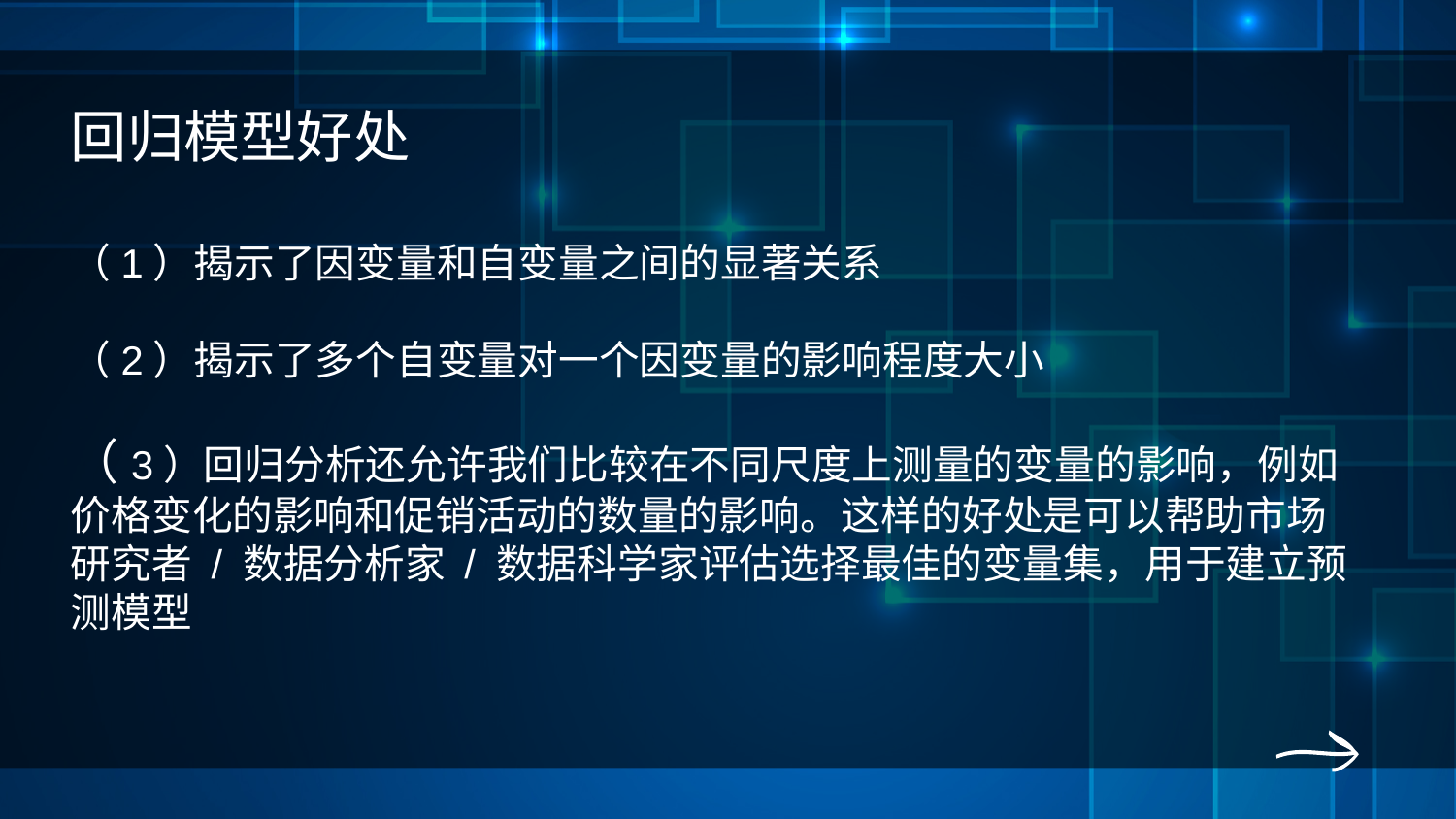

回归模型好处

（1）揭示了因变量和自变量之间的显著关系

（2）揭示了多个自变量对一个因变量的影响程度大小

（3）回归分析还允许我们比较在不同尺度上测量的变量的影响，例如价格变化的影响和促销活动的数量的影响。这样的好处是可以帮助市场研究者 / 数据分析家 / 数据科学家评估选择最佳的变量集，用于建立预测模型